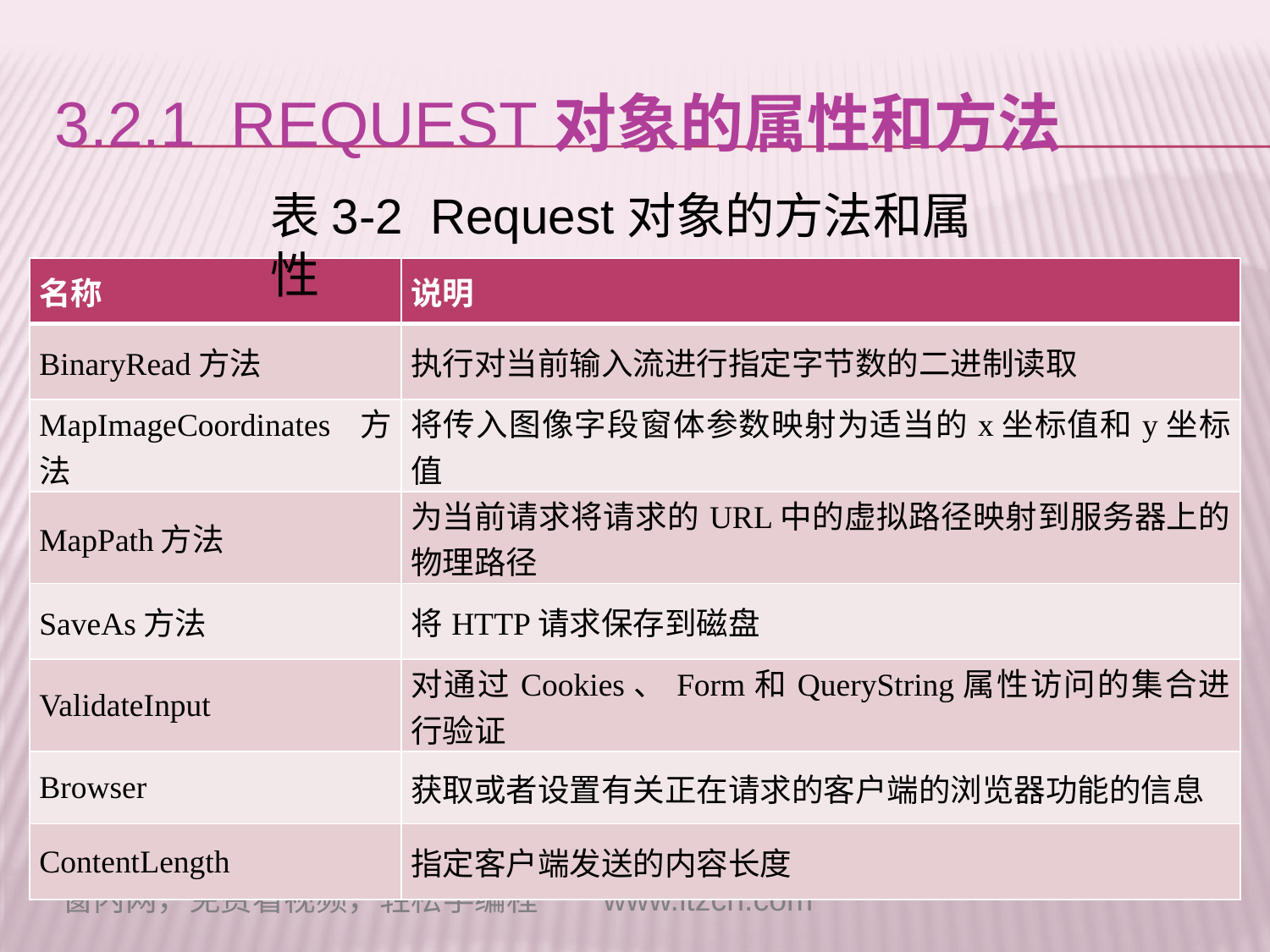

# 3.2.1  Request对象的属性和方法
表3-2  Request对象的方法和属性
| 名称 | 说明 |
| --- | --- |
| BinaryRead方法 | 执行对当前输入流进行指定字节数的二进制读取 |
| MapImageCoordinates方法 | 将传入图像字段窗体参数映射为适当的x坐标值和y坐标值 |
| MapPath方法 | 为当前请求将请求的URL中的虚拟路径映射到服务器上的物理路径 |
| SaveAs方法 | 将HTTP请求保存到磁盘 |
| ValidateInput | 对通过Cookies、Form和QueryString属性访问的集合进行验证 |
| Browser | 获取或者设置有关正在请求的客户端的浏览器功能的信息 |
| ContentLength | 指定客户端发送的内容长度 |